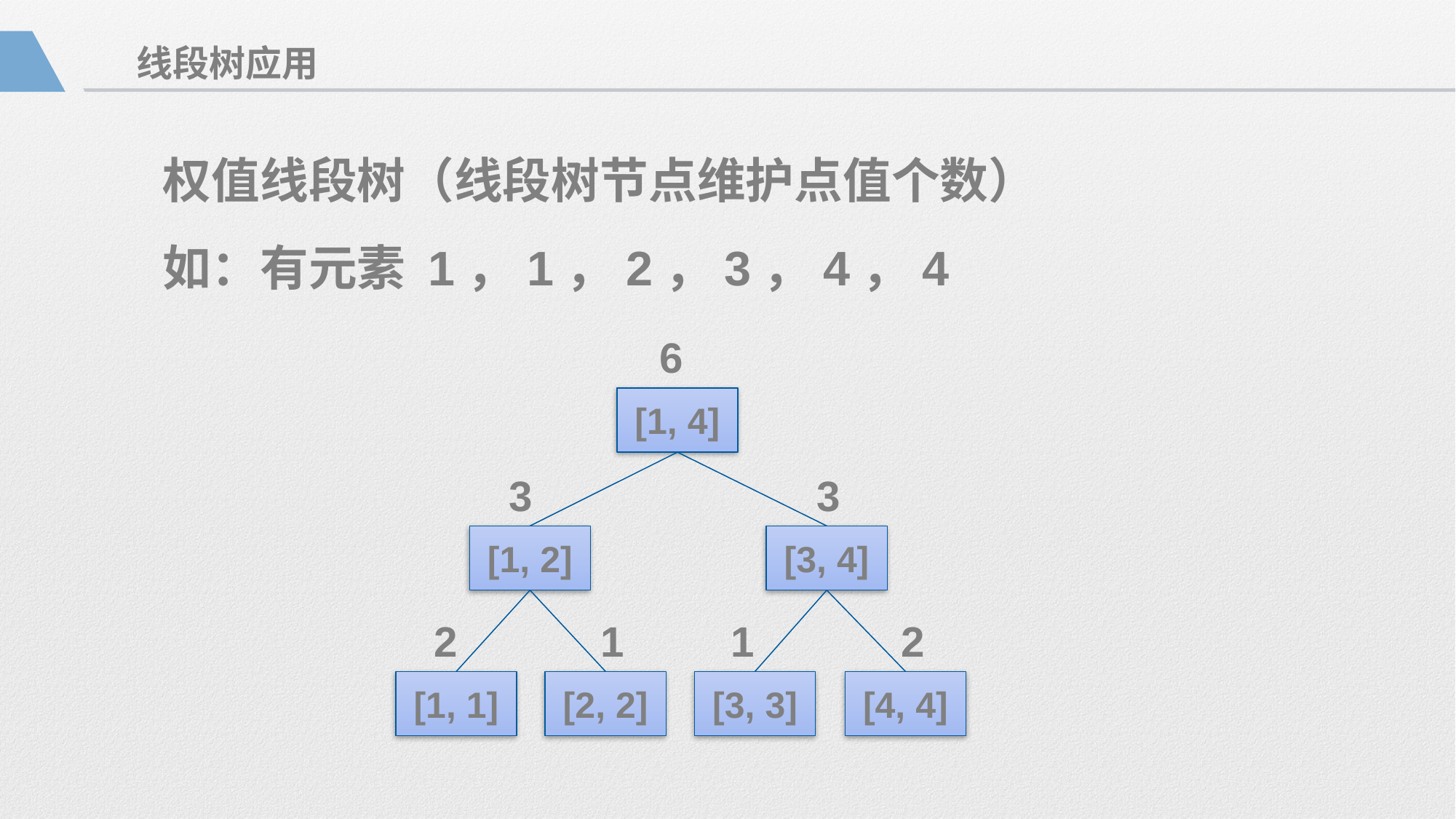

线段树应用
权值线段树（线段树节点维护点值个数）
如：有元素 1，1，2，3，4，4
6
[1, 4]
[1, 2]
[3, 4]
[1, 1]
[2, 2]
[3, 3]
[4, 4]
3
3
2
1
1
2